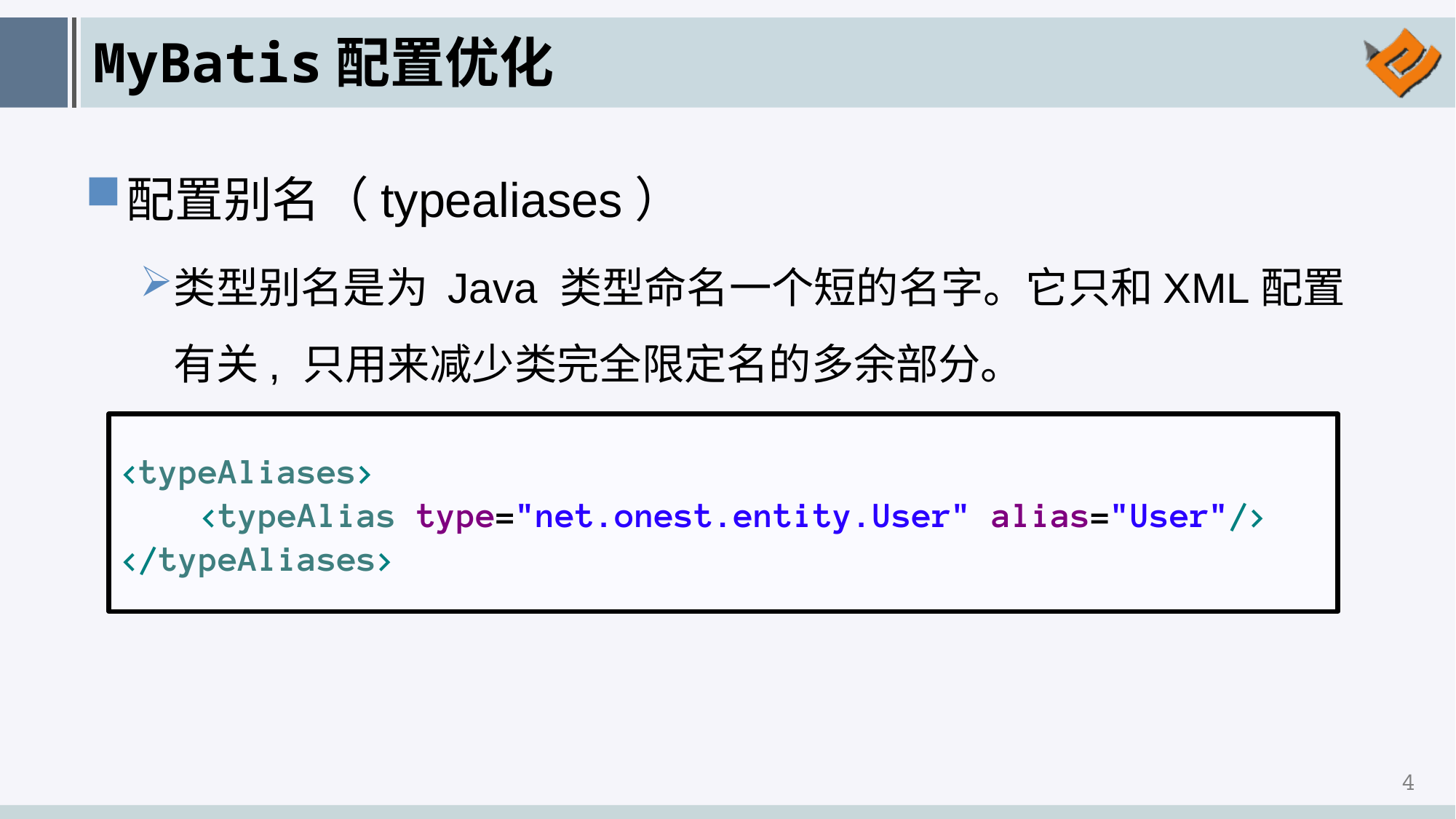

# MyBatis配置优化
配置别名（typealiases）
类型别名是为 Java 类型命名一个短的名字。它只和XML配置有关, 只用来减少类完全限定名的多余部分。

<typeAliases>
    <typeAlias type="net.onest.entity.User" alias="User"/>
</typeAliases>